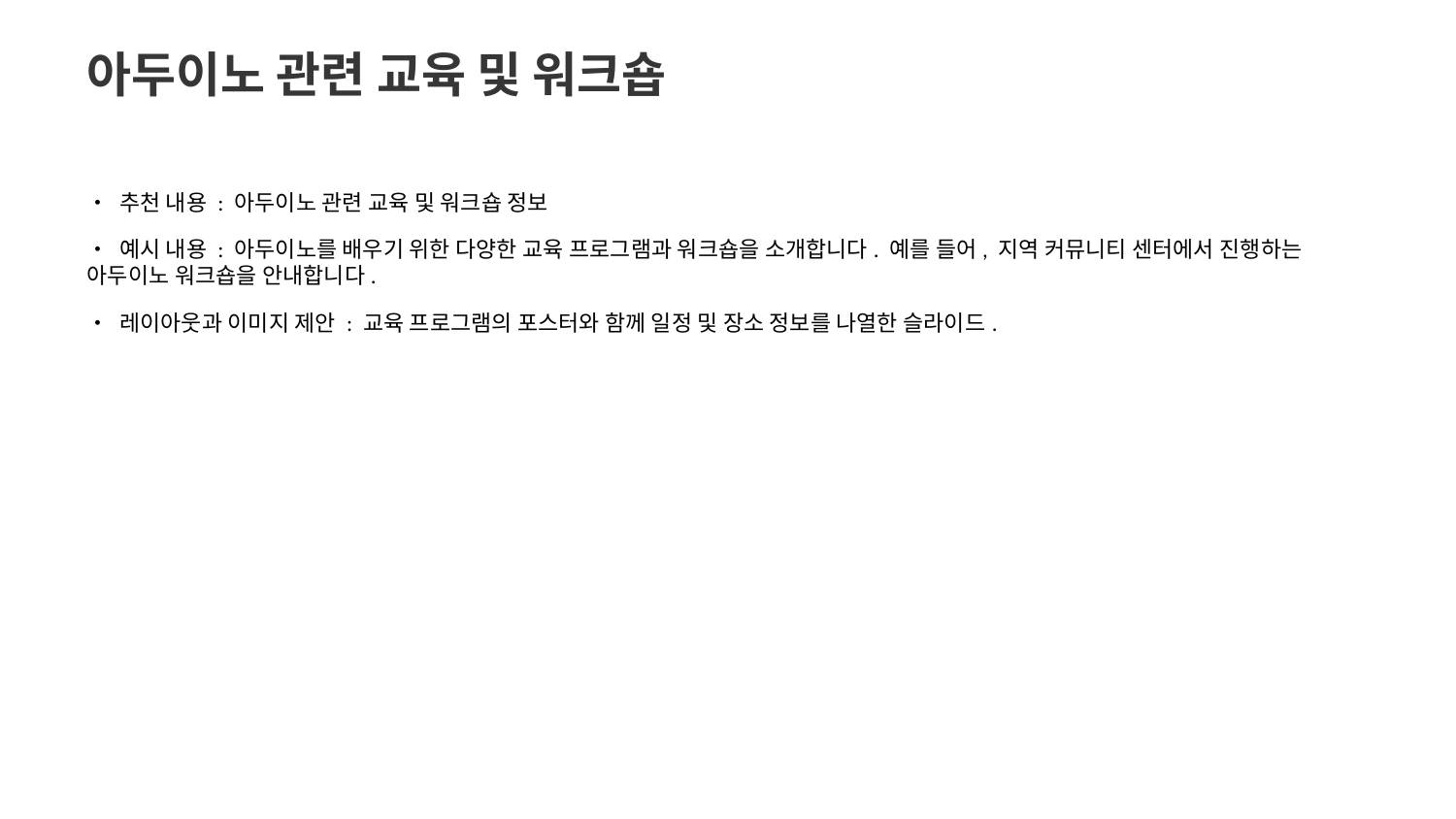

아두이노 관련 교육 및 워크숍
• 추천 내용 : 아두이노 관련 교육 및 워크숍 정보
• 예시 내용 : 아두이노를 배우기 위한 다양한 교육 프로그램과 워크숍을 소개합니다. 예를 들어, 지역 커뮤니티 센터에서 진행하는 아두이노 워크숍을 안내합니다.
• 레이아웃과 이미지 제안 : 교육 프로그램의 포스터와 함께 일정 및 장소 정보를 나열한 슬라이드.